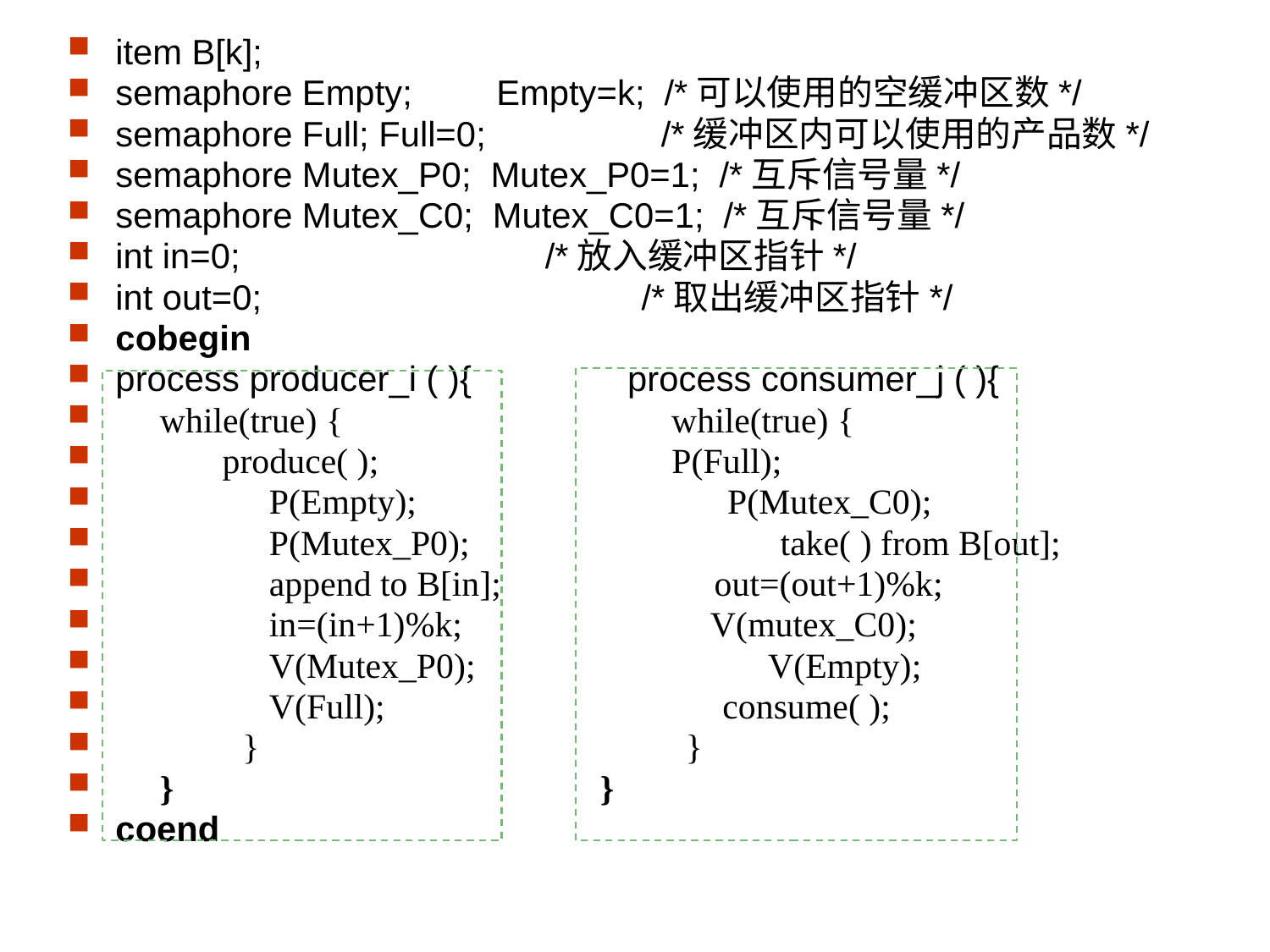

item B[k];
semaphore Empty;	Empty=k;  /*可以使用的空缓冲区数*/
semaphore Full; Full=0;                  /*缓冲区内可以使用的产品数*/
semaphore Mutex_P0;  Mutex_P0=1;  /*互斥信号量*/
semaphore Mutex_C0;  Mutex_C0=1;  /*互斥信号量*/
int in=0;			     /*放入缓冲区指针*/
int out=0;                                       /*取出缓冲区指针*/
cobegin
process producer_i ( ){                process consumer_j ( ){
     while(true) {                                     while(true) {
            produce( );                                 P(Full);
	   P(Empty);                                   P(Mutex_C0);
	   P(Mutex_P0);                                   take( ) from B[out];
	   append to B[in];                        out=(out+1)%k;
	   in=(in+1)%k;                            V(mutex_C0);
	   V(Mutex_P0);                                 V(Empty);
	   V(Full);                                      consume( );
	}                                                }
     }                                                }
coend